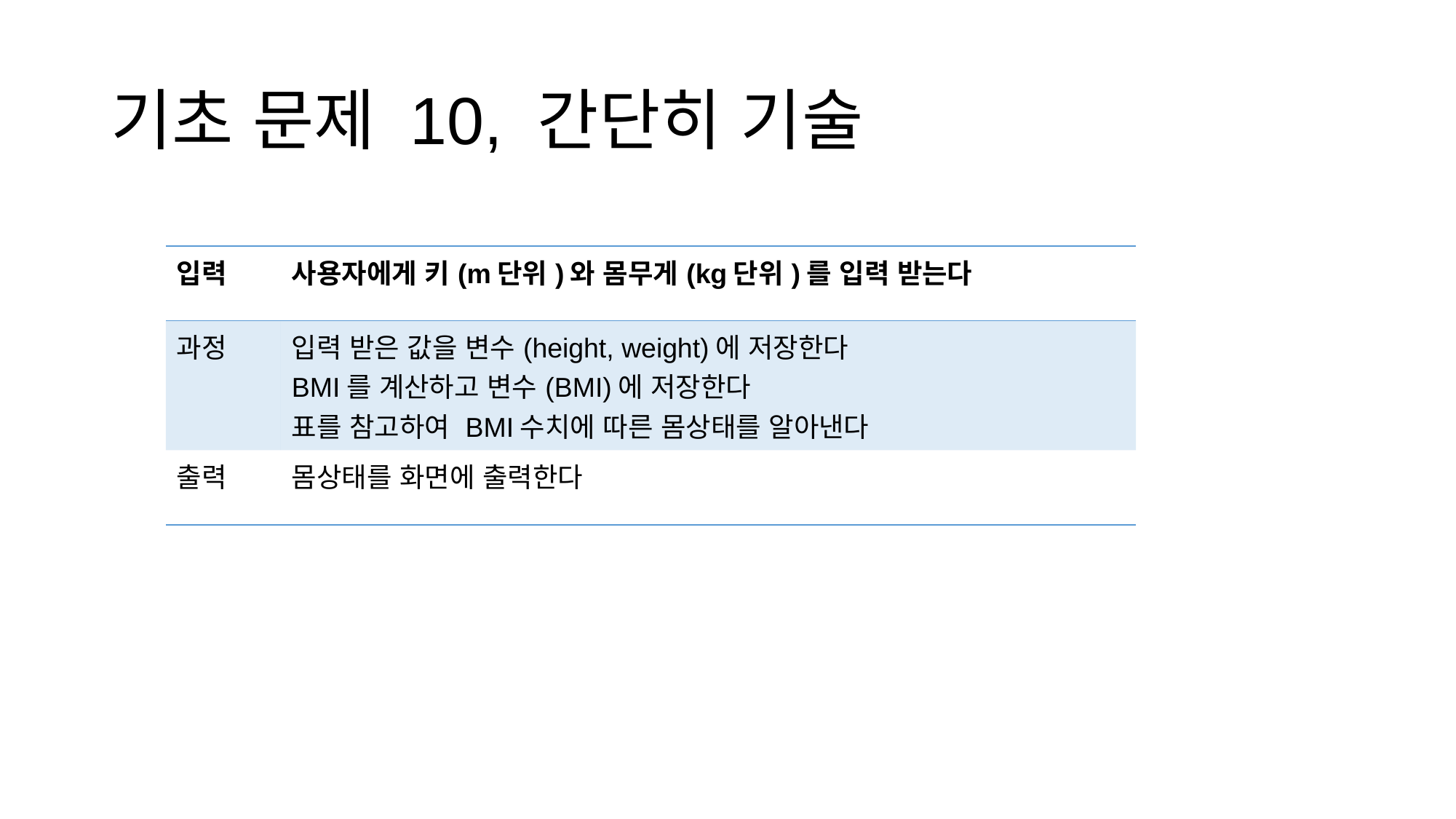

# 기초 문제 10, 간단히 기술

| 입력 | 사용자에게 키(m단위)와 몸무게(kg단위)를 입력 받는다 |
| --- | --- |
| 과정 | 입력 받은 값을 변수(height, weight)에 저장한다 BMI를 계산하고 변수(BMI)에 저장한다 표를 참고하여 BMI수치에 따른 몸상태를 알아낸다 |
| 출력 | 몸상태를 화면에 출력한다 |